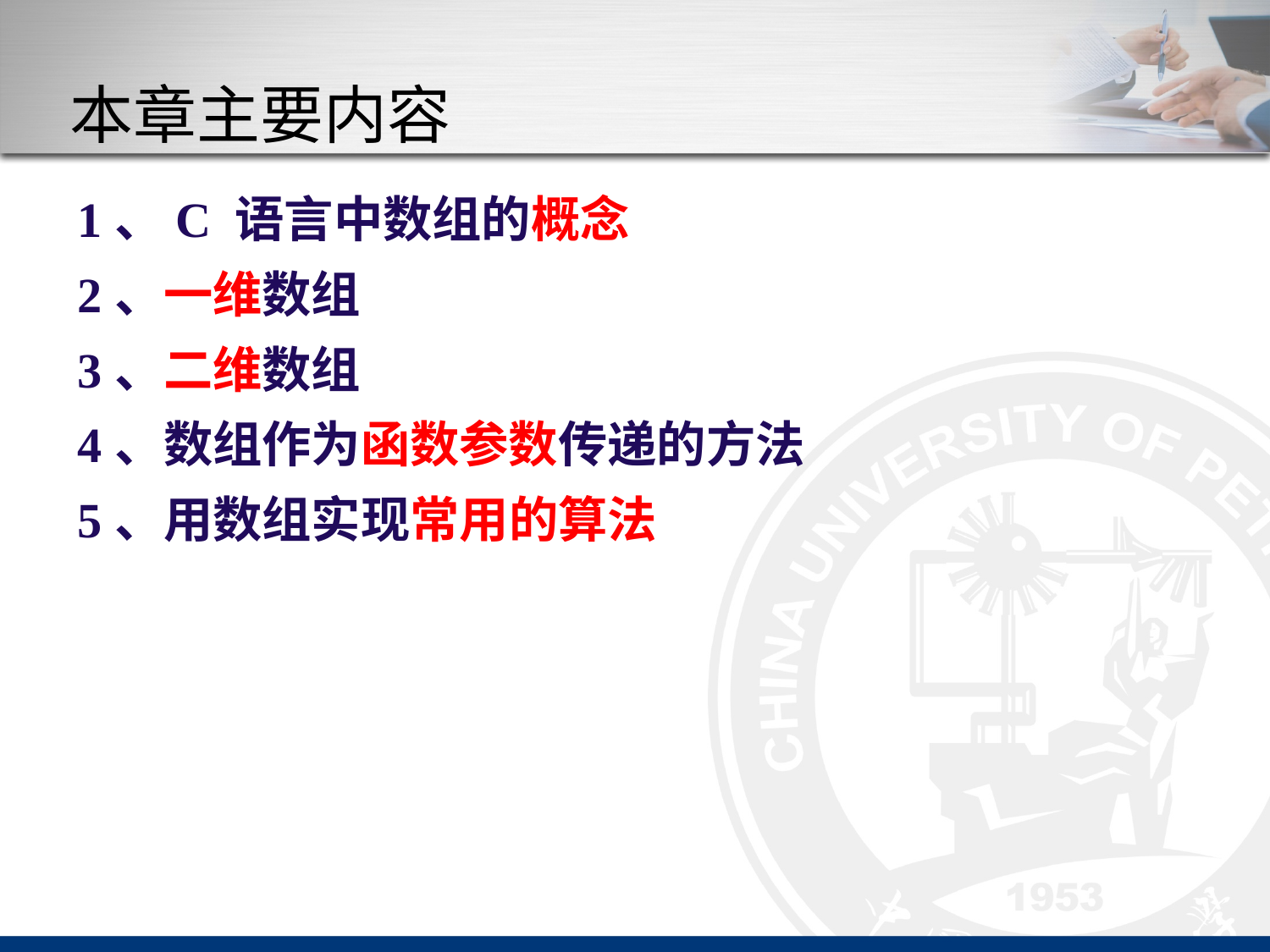

# 本章主要内容
1、C 语言中数组的概念
2、一维数组
3、二维数组
4、数组作为函数参数传递的方法
5、用数组实现常用的算法